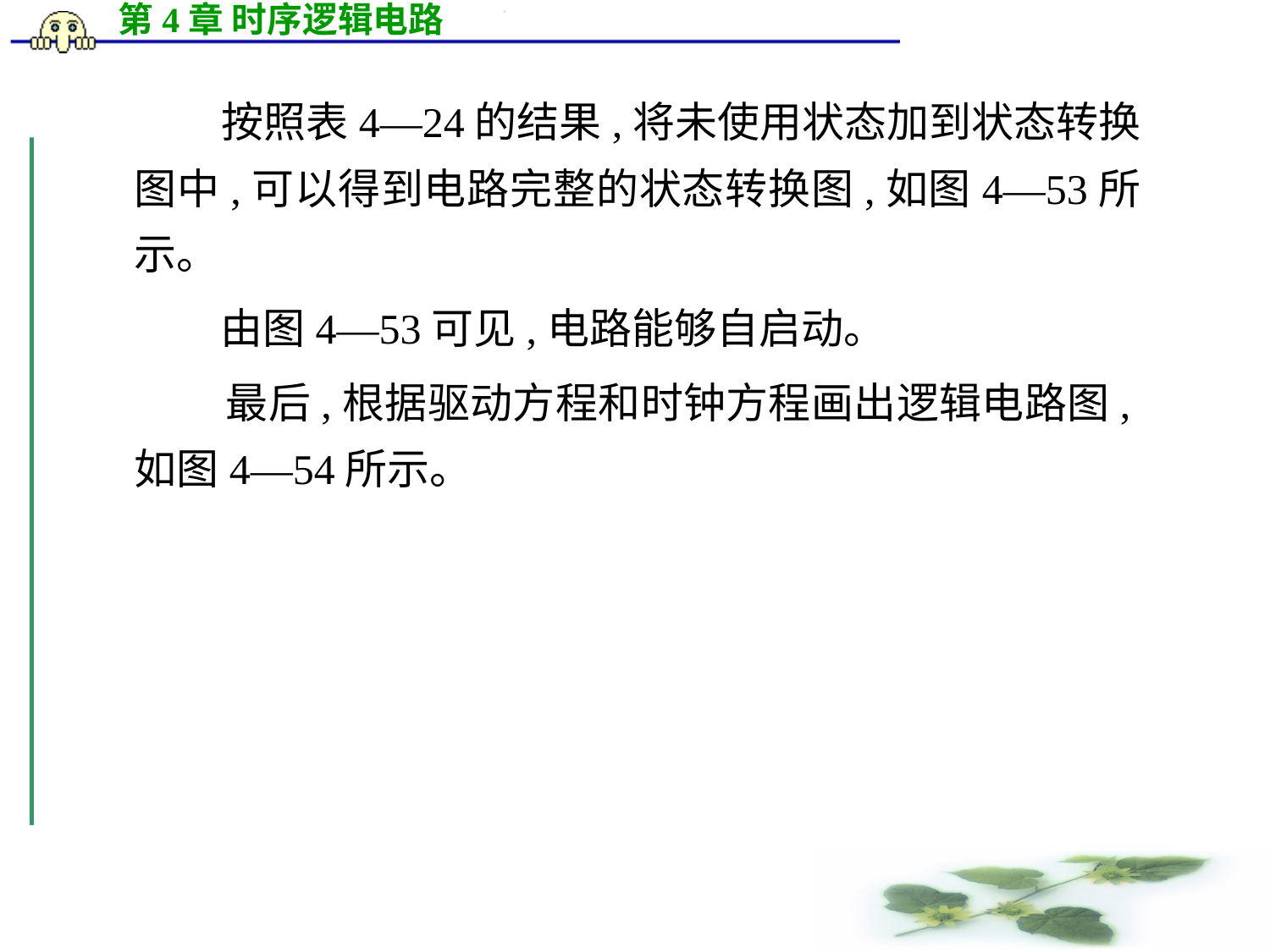

按照表4―24的结果,将未使用状态加到状态转换图中,可以得到电路完整的状态转换图,如图4―53所示。
             由图4―53可见,电路能够自启动。
             最后,根据驱动方程和时钟方程画出逻辑电路图,如图4―54所示。